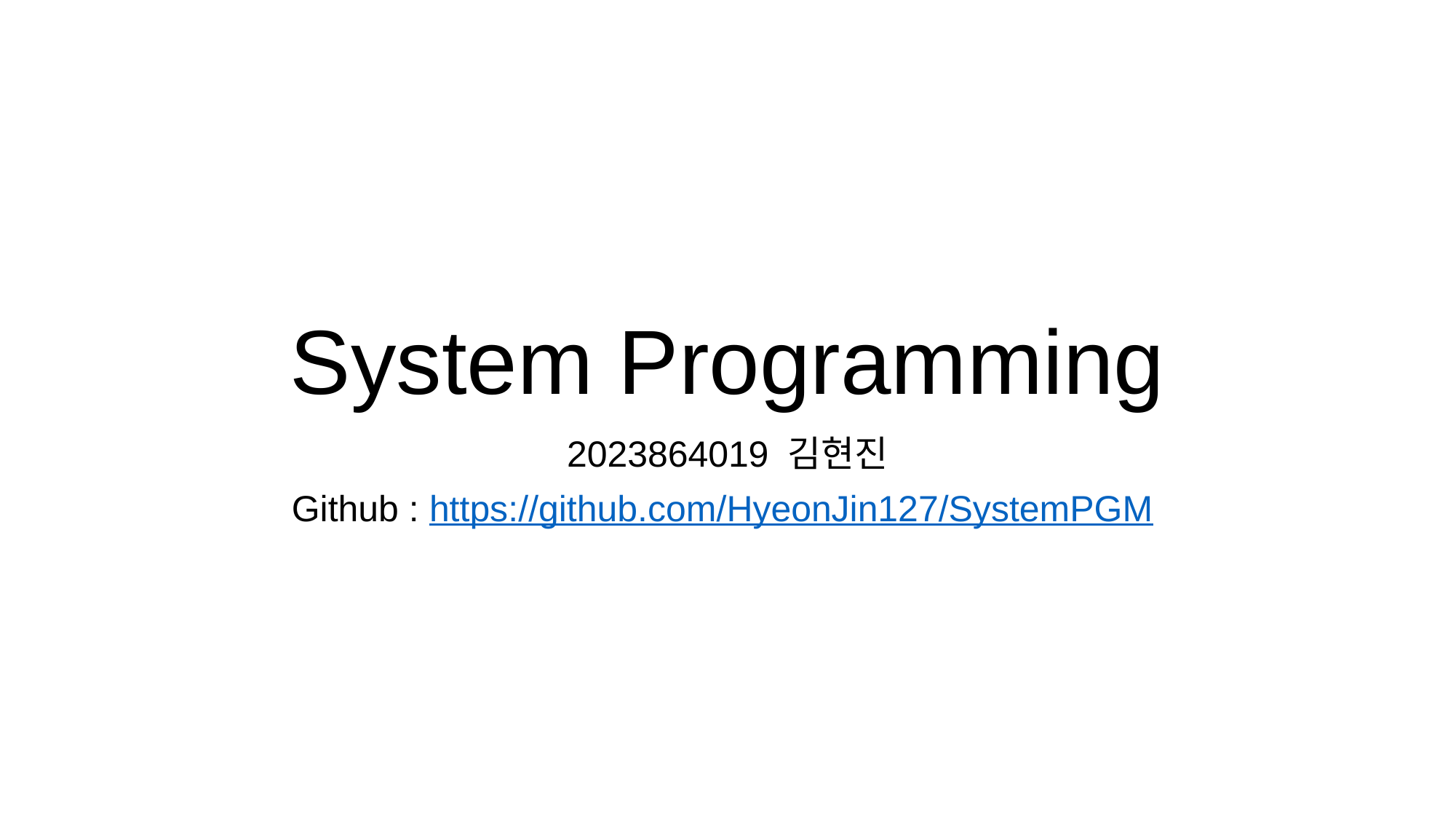

# System Programming
2023864019 김현진
Github : https://github.com/HyeonJin127/SystemPGM